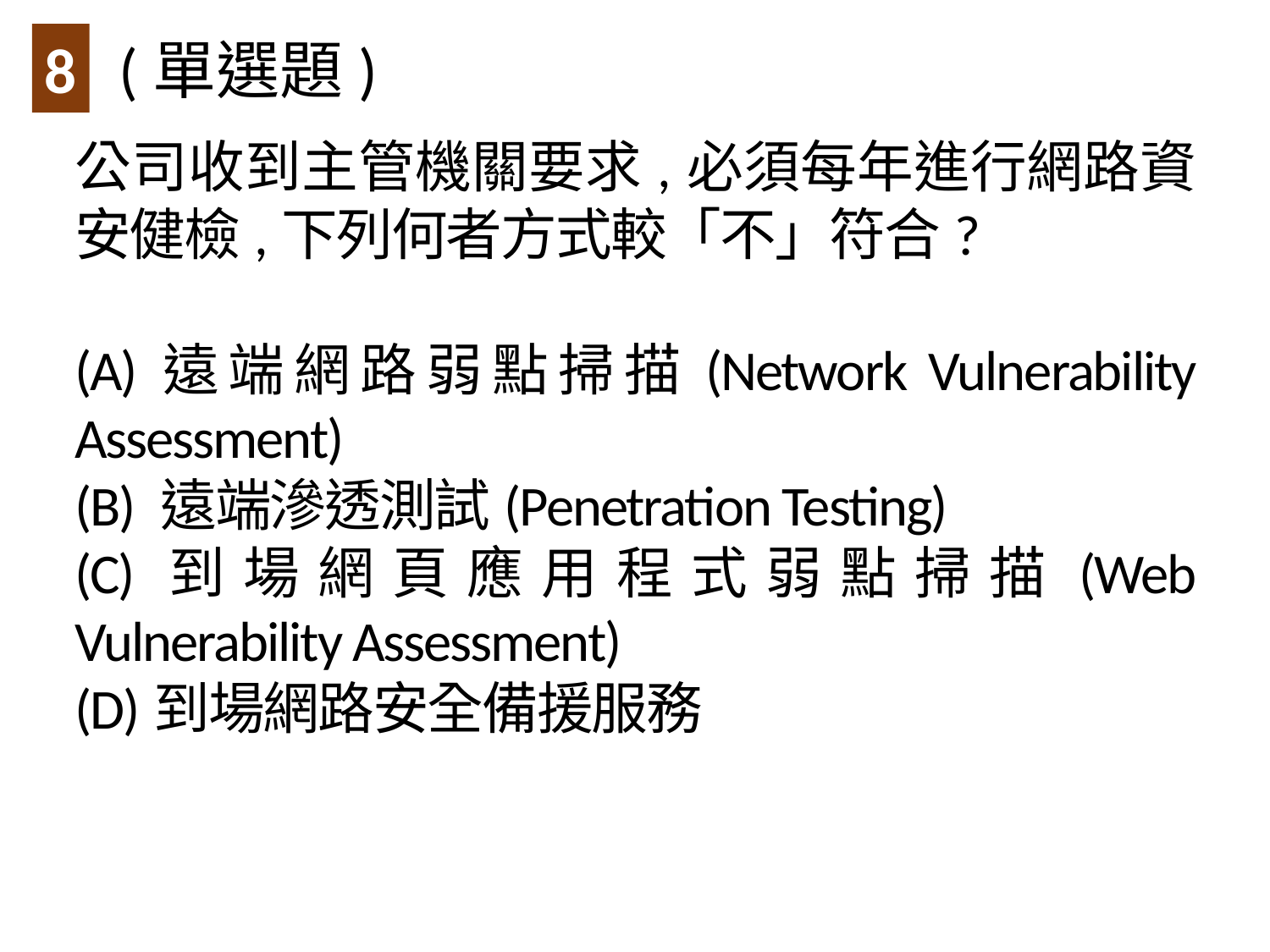

(單選題)
8
公司收到主管機關要求,必須每年進行網路資安健檢,下列何者方式較「不」符合?

(A)遠端網路弱點掃描(Network Vulnerability Assessment)
(B) 遠端滲透測試(Penetration Testing)
(C)到場網頁應用程式弱點掃描(Web Vulnerability Assessment)
(D)到場網路安全備援服務